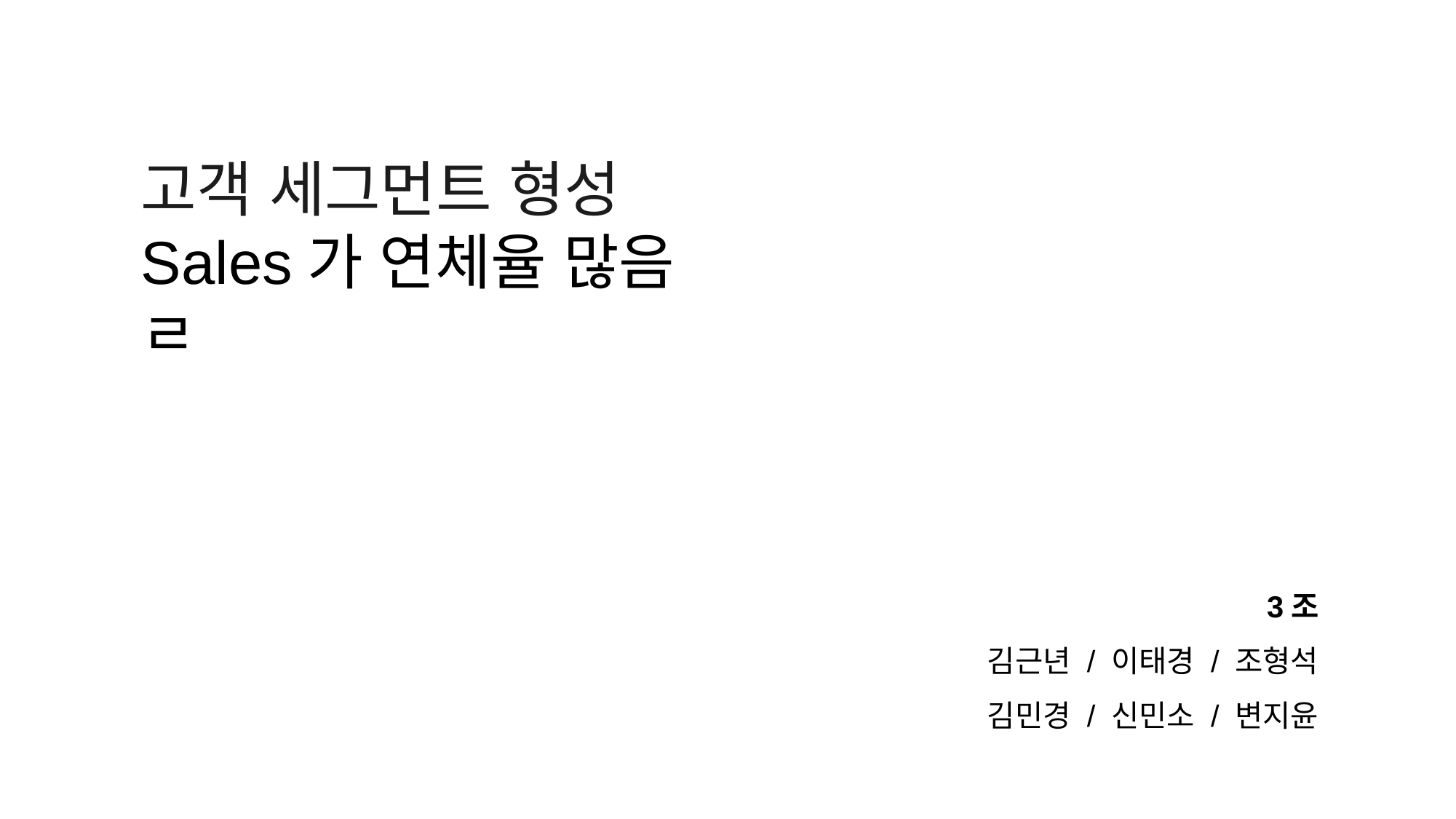

고객 세그먼트 형성
Sales가 연체율 많음
ㄹ
3조
김근년 / 이태경 / 조형석
김민경 / 신민소 / 변지윤